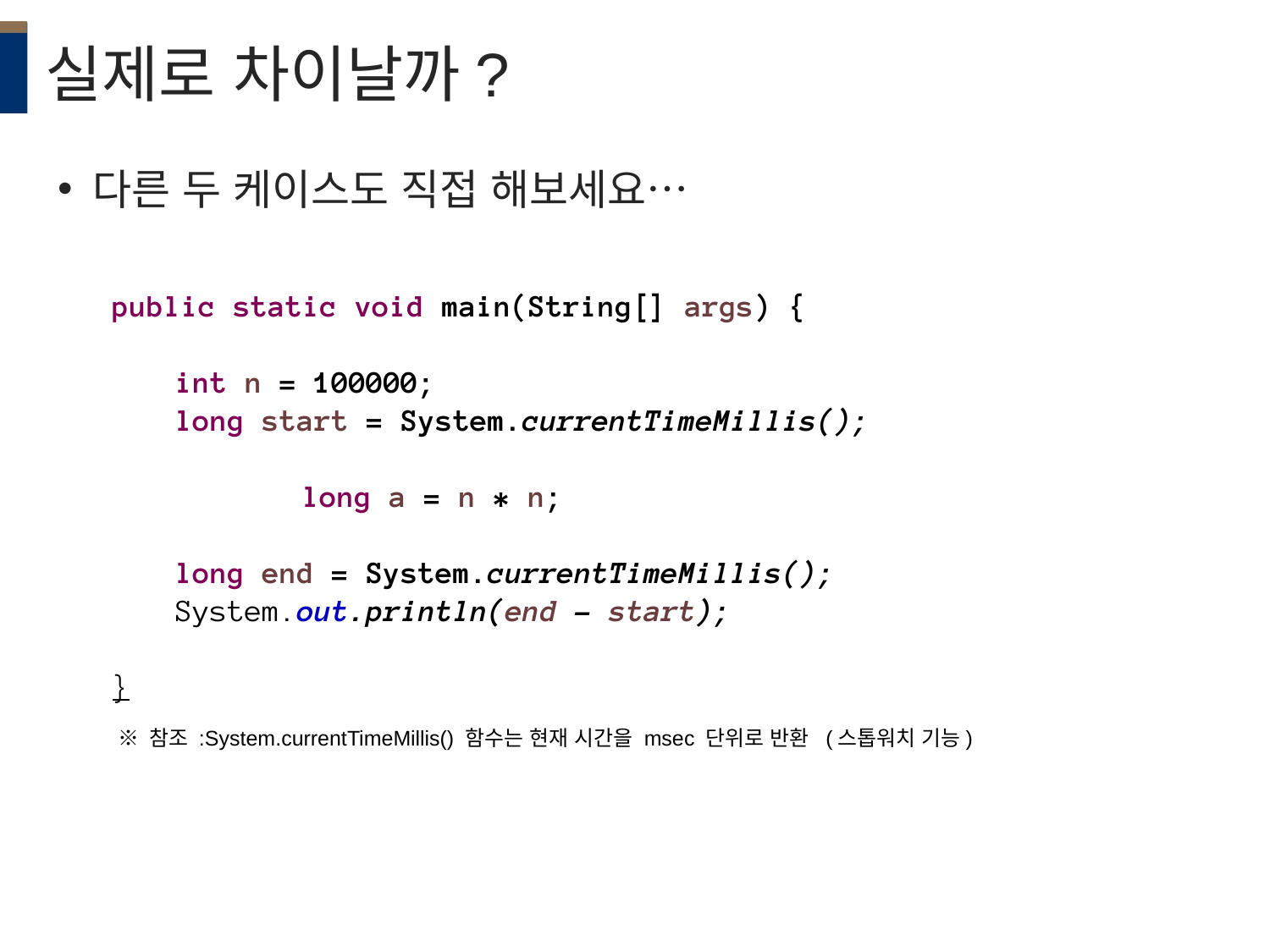

# 실제로 차이날까?
다른 두 케이스도 직접 해보세요…
public static void main(String[] args) {

int n = 100000;
long start = System.currentTimeMillis();

	long a = n * n;

long end = System.currentTimeMillis();
System.out.println(end - start);

}
※ 참조 :System.currentTimeMillis() 함수는 현재 시간을 msec 단위로 반환  (스톱워치 기능)